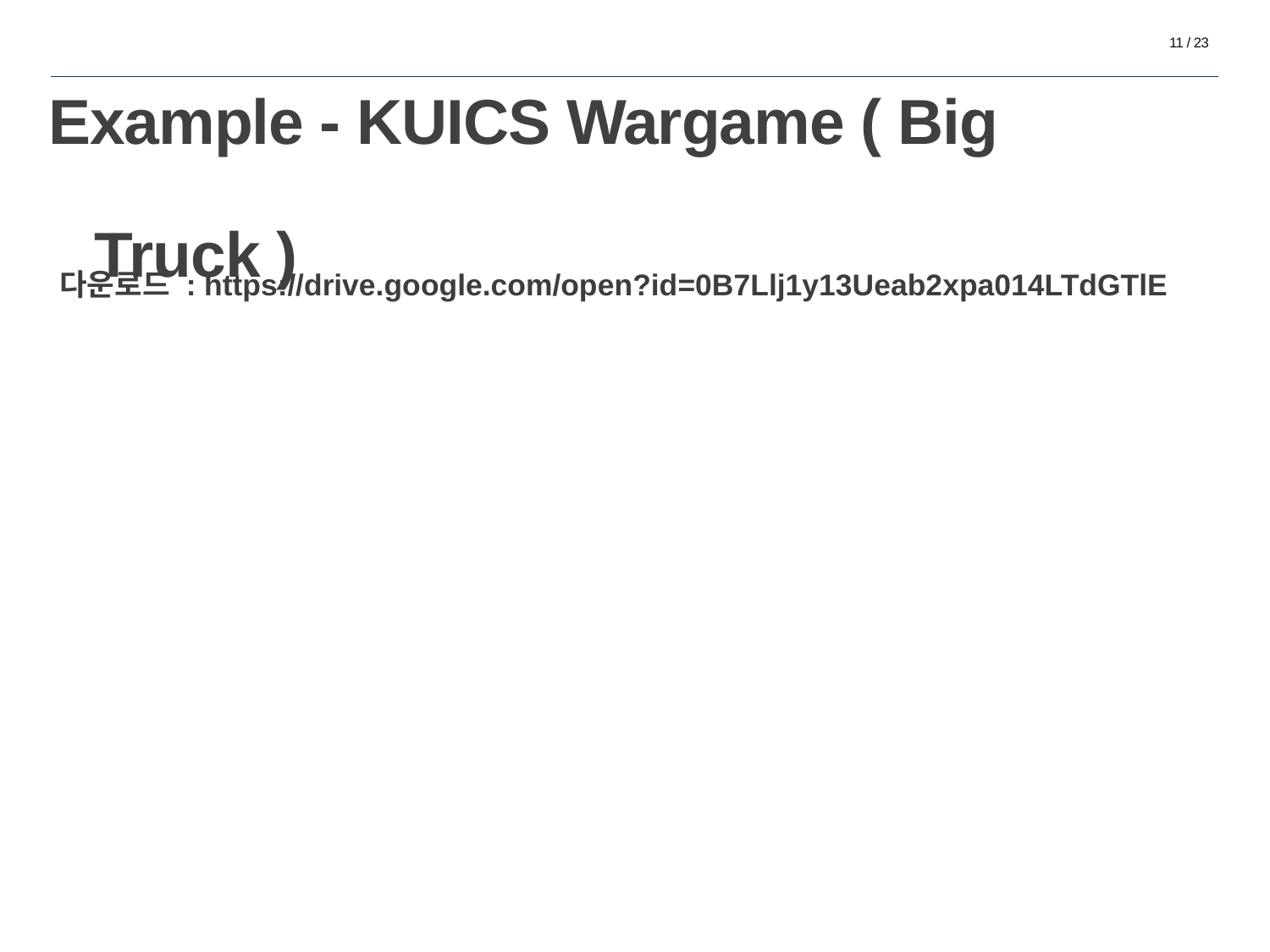

11 / 23
# Example - KUICS Wargame ( Big Truck )

다운로드 : https://drive.google.com/open?id=0B7Llj1y13Ueab2xpa014LTdGTlE